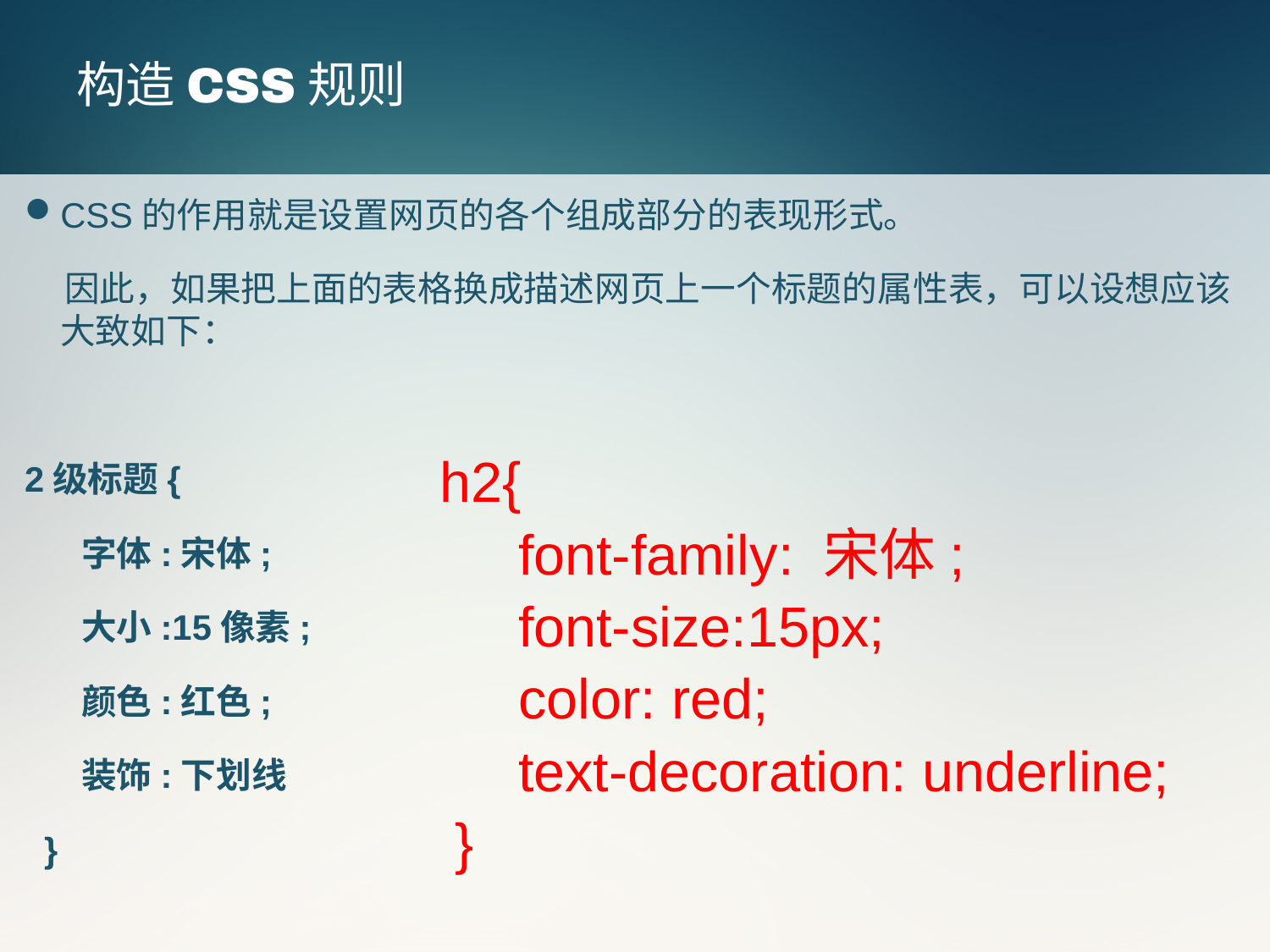

# 构造CSS规则
CSS的作用就是设置网页的各个组成部分的表现形式。
    因此，如果把上面的表格换成描述网页上一个标题的属性表，可以设想应该大致如下：

2级标题{
      字体:宋体;
      大小:15像素;
      颜色:红色;
      装饰:下划线
  }

 h2{
      font-family: 宋体;
      font-size:15px;
      color: red;
      text-decoration: underline;
  }